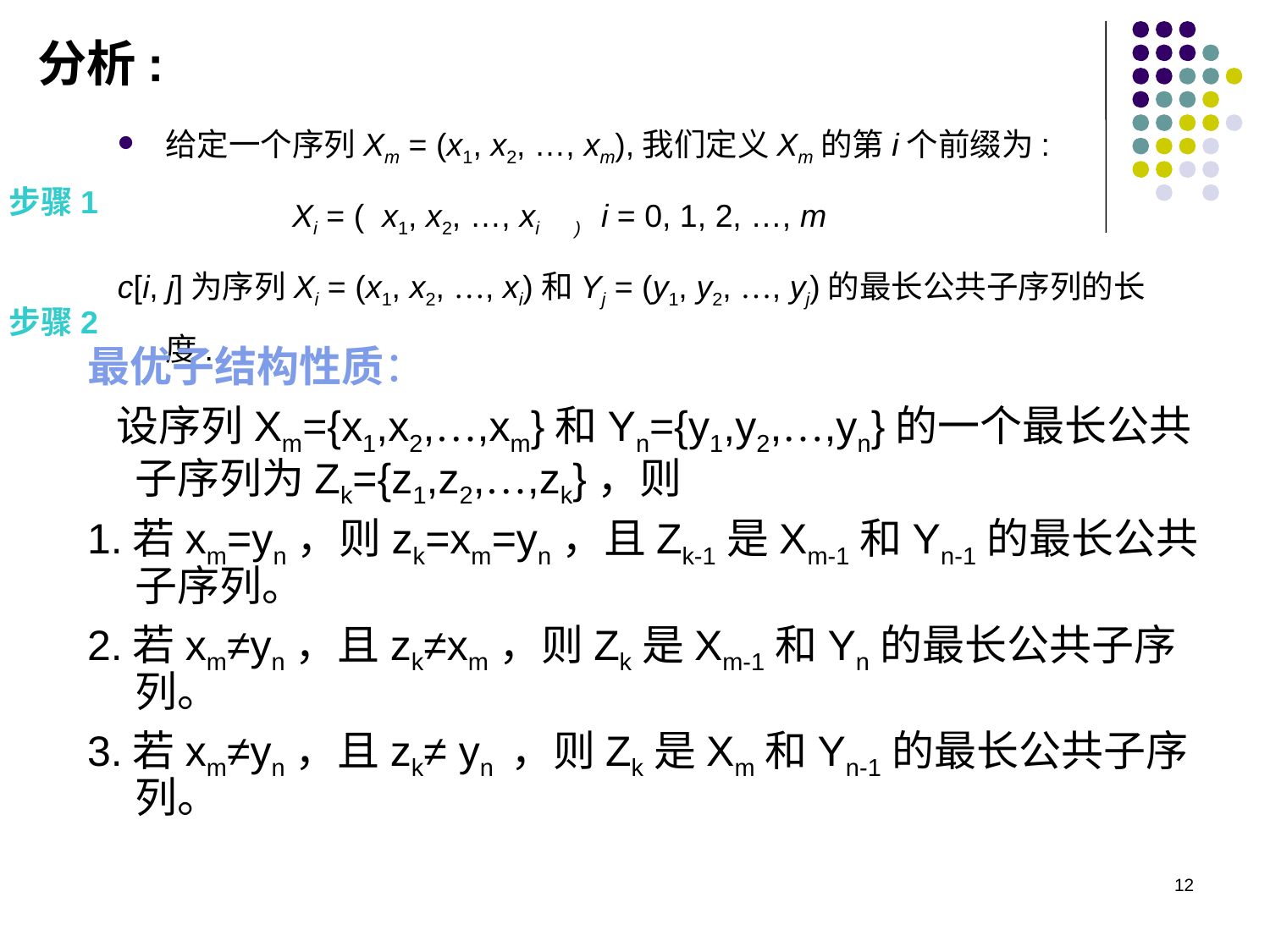

分析:
给定一个序列Xm = (x1, x2, …, xm),我们定义Xm的第i个前缀为:
		Xi = (  x1, x2, …, xi       )    i = 0, 1, 2, …, m
c[i, j]为序列Xi = (x1, x2, …, xi)和Yj = (y1, y2, …, yj)的最长公共子序列的长度.

步骤1
步骤2
最优子结构性质：
  设序列Xm={x1,x2,…,xm}和Yn={y1,y2,…,yn}的一个最长公共子序列为Zk={z1,z2,…,zk}，则
1.若xm=yn，则zk=xm=yn，且Zk-1是Xm-1和Yn-1的最长公共子序列。
2.若xm≠yn，且zk≠xm，则Zk是Xm-1和Yn的最长公共子序列。
3.若xm≠yn，且zk≠ yn ，则Zk是Xm和Yn-1的最长公共子序列。
12